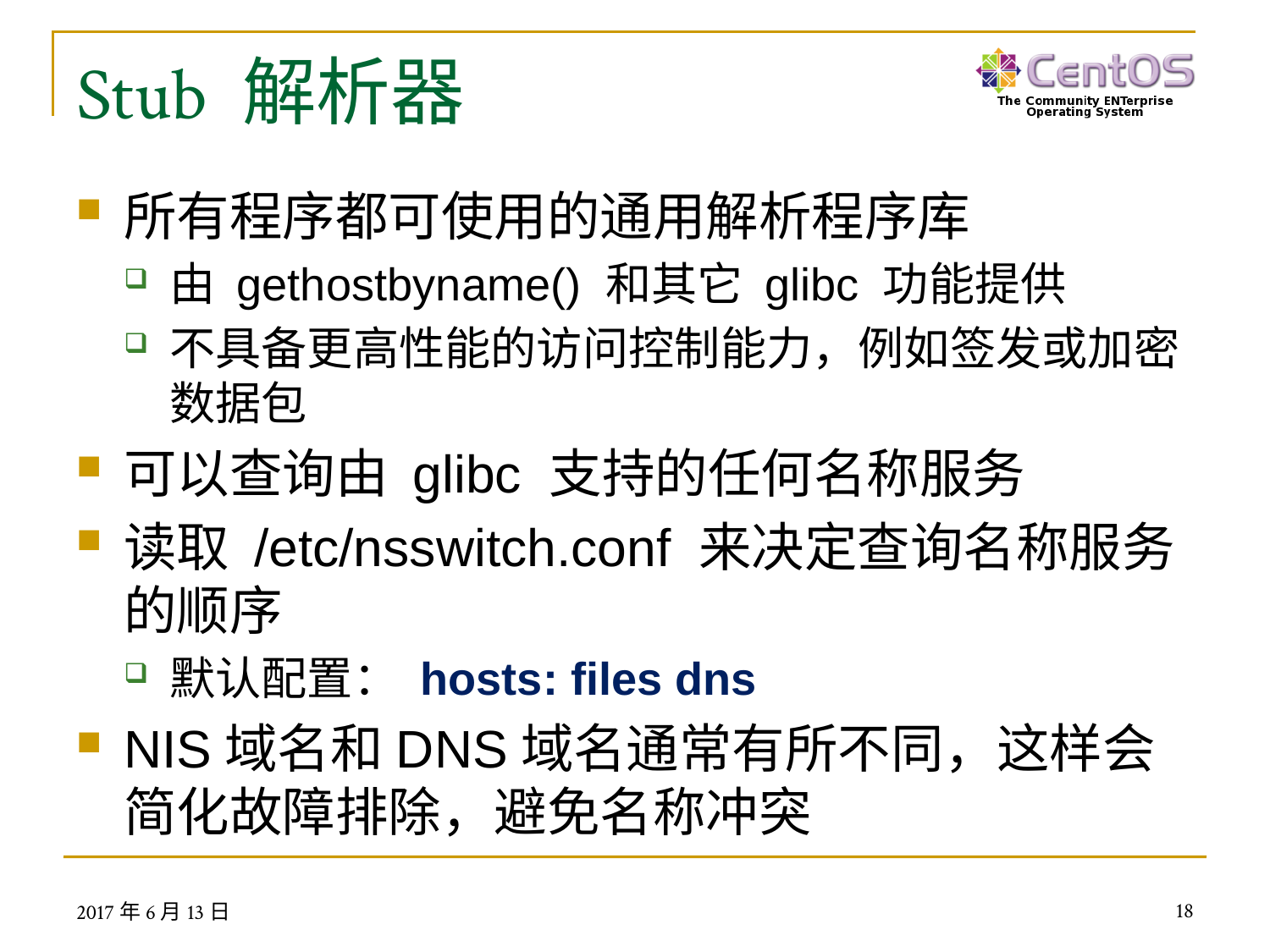

# Stub 解析器
所有程序都可使用的通用解析程序库
由 gethostbyname() 和其它 glibc 功能提供
不具备更高性能的访问控制能力，例如签发或加密数据包
可以查询由 glibc 支持的任何名称服务
读取 /etc/nsswitch.conf 来决定查询名称服务的顺序
默认配置： hosts: files dns
NIS域名和DNS域名通常有所不同，这样会简化故障排除，避免名称冲突
2017年6月13日
18